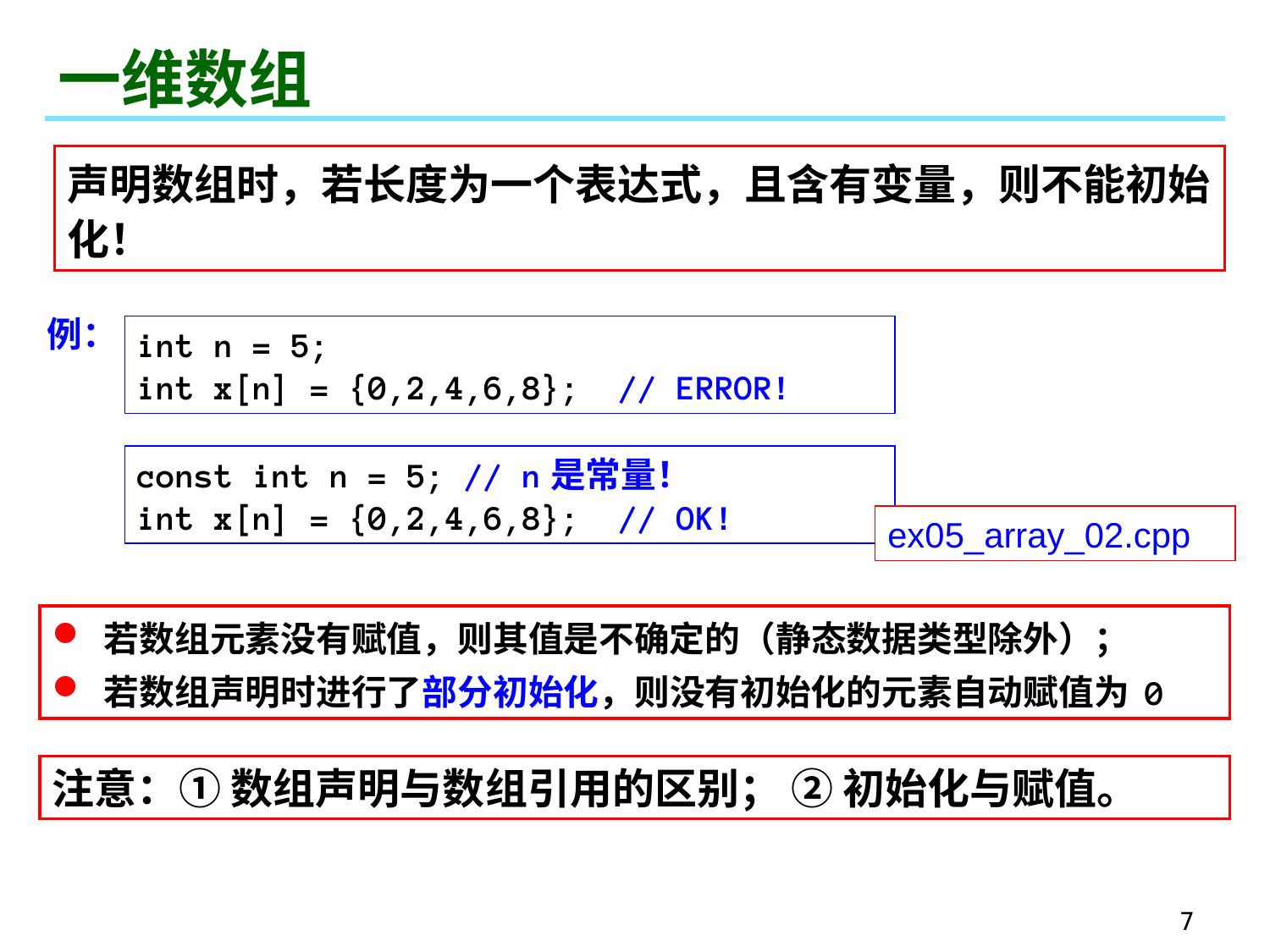

# 一维数组
声明数组时，若长度为一个表达式，且含有变量，则不能初始化！
例：
int n = 5;
int x[n] = {0,2,4,6,8};  // ERROR!
const int n = 5; // n是常量！
int x[n] = {0,2,4,6,8};  // OK!
ex05_array_02.cpp
 若数组元素没有赋值，则其值是不确定的（静态数据类型除外）；
 若数组声明时进行了部分初始化，则没有初始化的元素自动赋值为 0
注意：① 数组声明与数组引用的区别； ② 初始化与赋值。
7